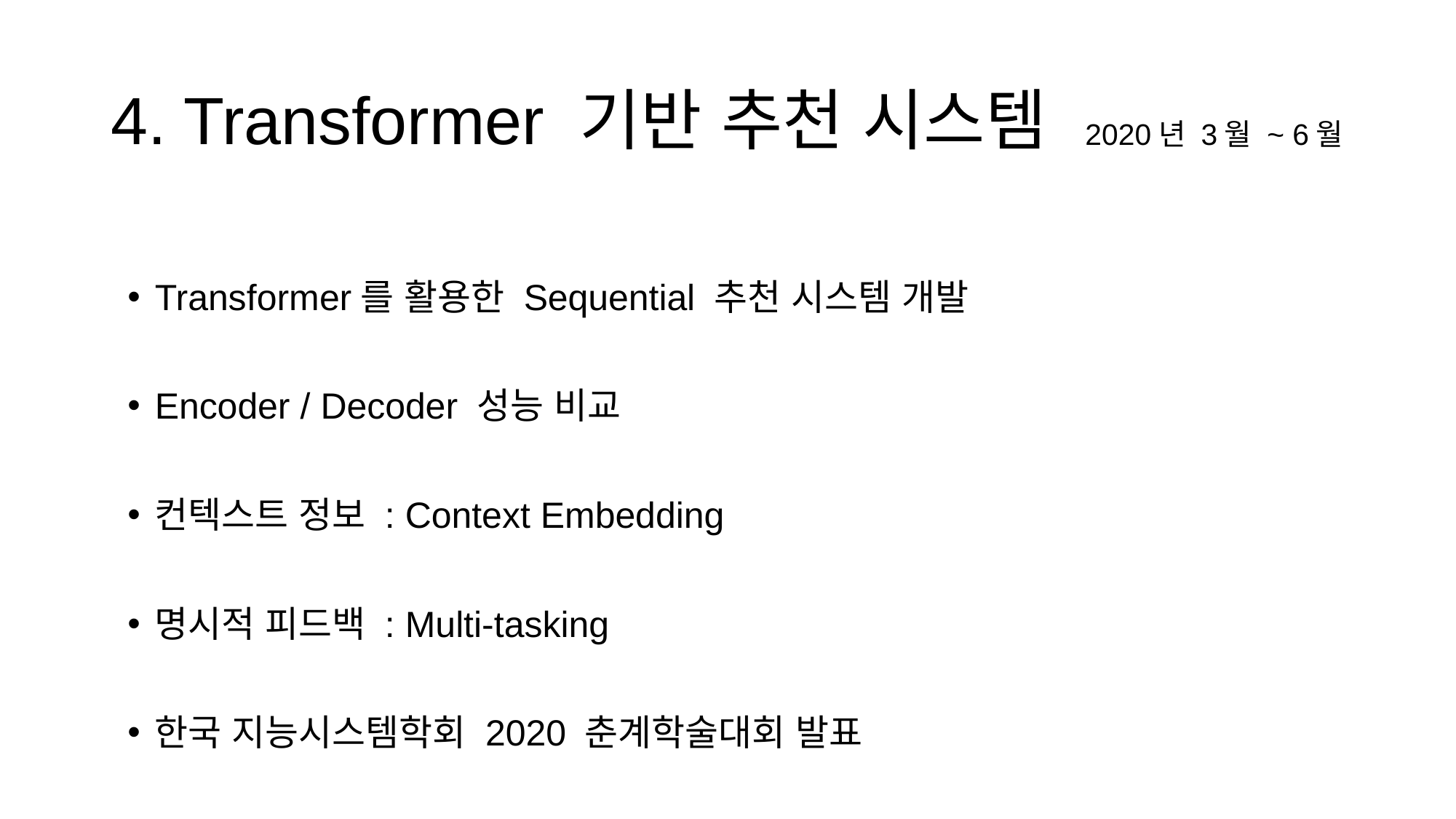

# 4. Transformer 기반 추천 시스템
2020년 3월 ~ 6월

Transformer를 활용한 Sequential 추천 시스템 개발

Encoder / Decoder 성능 비교

컨텍스트 정보 : Context Embedding

명시적 피드백 : Multi-tasking

한국 지능시스템학회 2020 춘계학술대회 발표